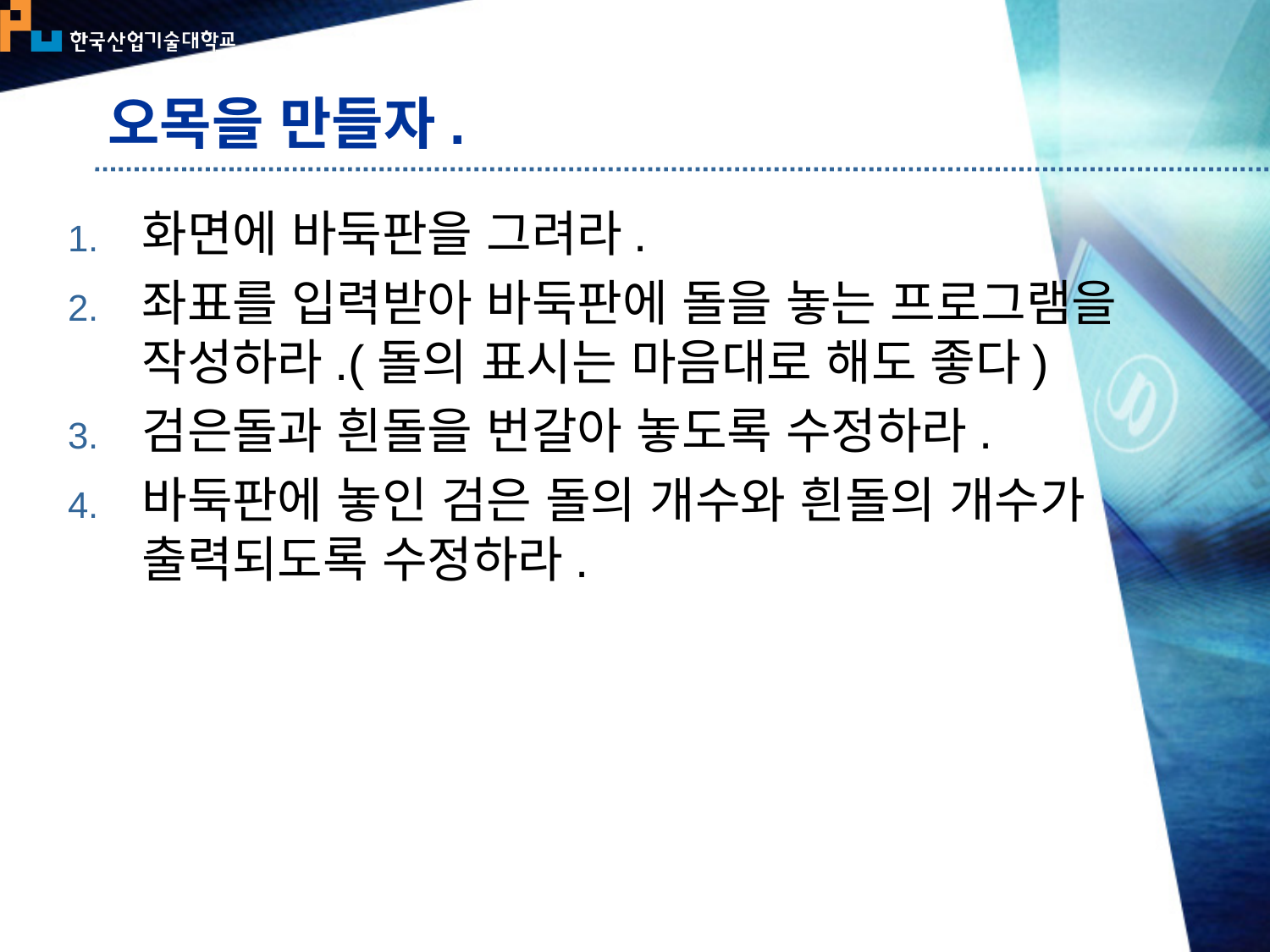

# 오목을 만들자.
화면에 바둑판을 그려라.
좌표를 입력받아 바둑판에 돌을 놓는 프로그램을 작성하라.(돌의 표시는 마음대로 해도 좋다)
검은돌과 흰돌을 번갈아 놓도록 수정하라.
바둑판에 놓인 검은 돌의 개수와 흰돌의 개수가 출력되도록 수정하라.